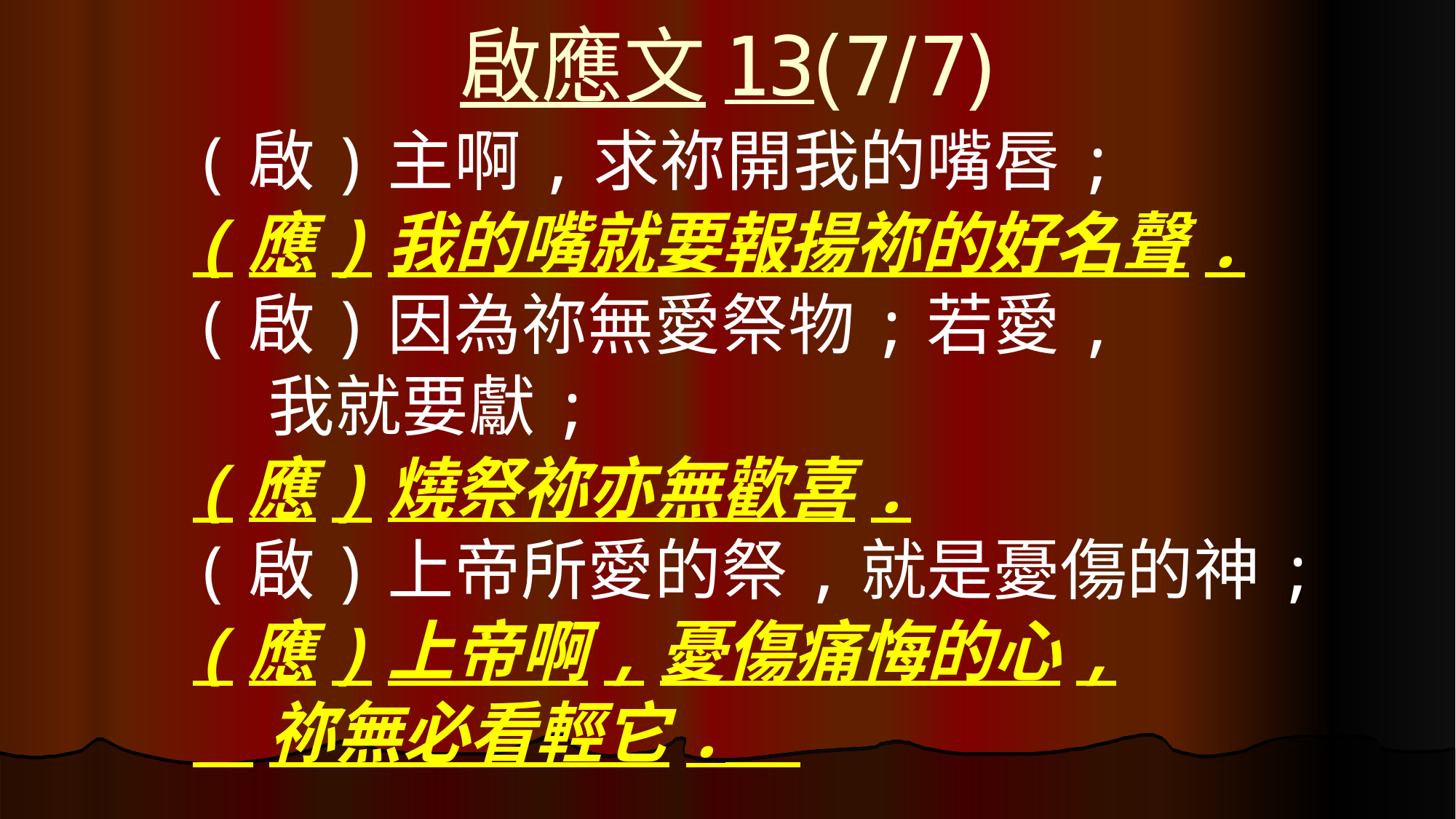

# 啟應文13(7/7)
(啟)主啊,求祢開我的嘴唇;
(應)我的嘴就要報揚祢的好名聲.
(啟)因為祢無愛祭物;若愛,
    我就要獻;
(應)燒祭祢亦無歡喜.
(啟)上帝所愛的祭,就是憂傷的神;
(應)上帝啊,憂傷痛悔的心,
    祢無必看輕它.